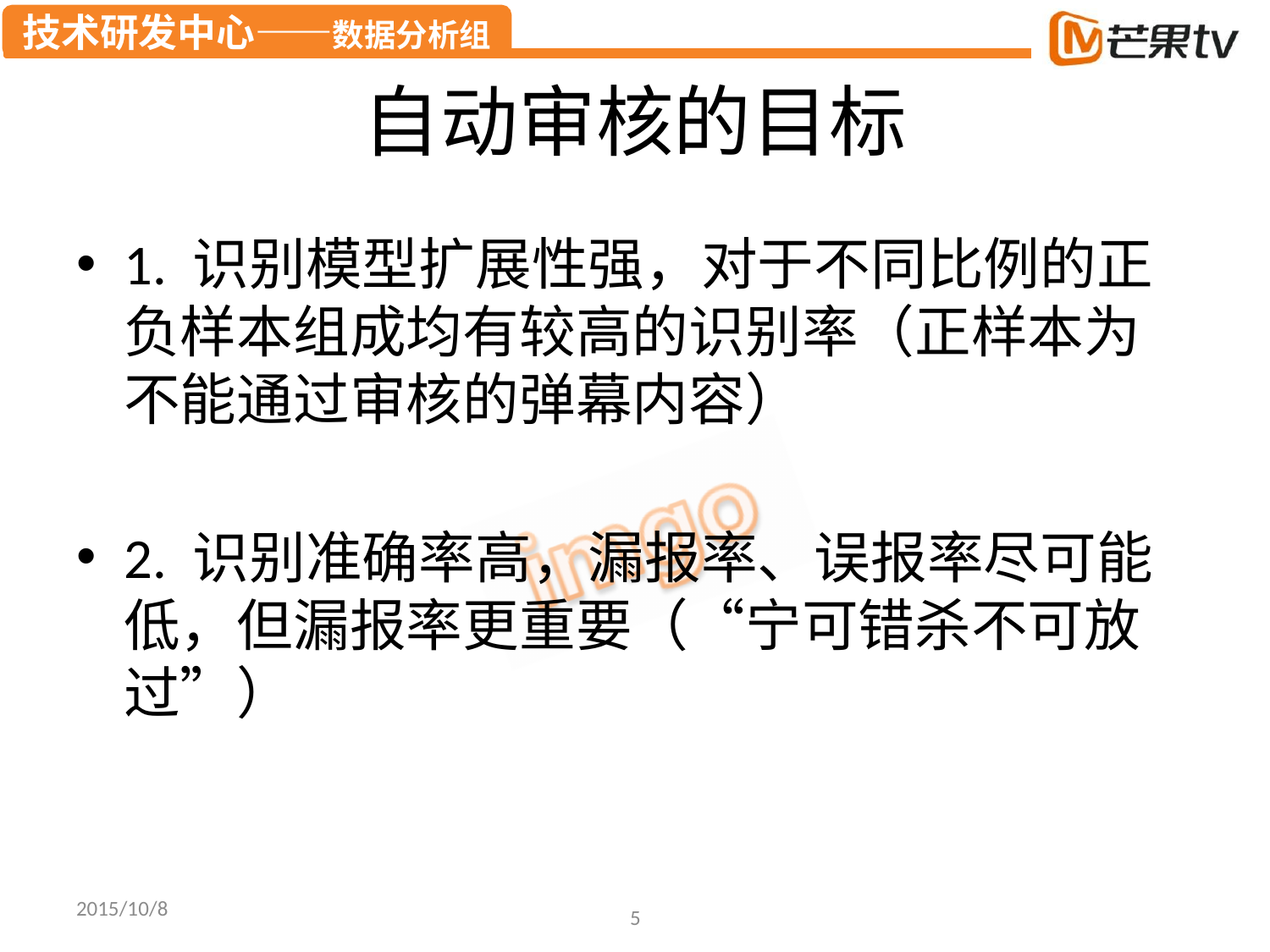

# 自动审核的目标
1. 识别模型扩展性强，对于不同比例的正负样本组成均有较高的识别率（正样本为不能通过审核的弹幕内容）

2. 识别准确率高，漏报率、误报率尽可能低，但漏报率更重要（“宁可错杀不可放过”）
2015/10/8
5